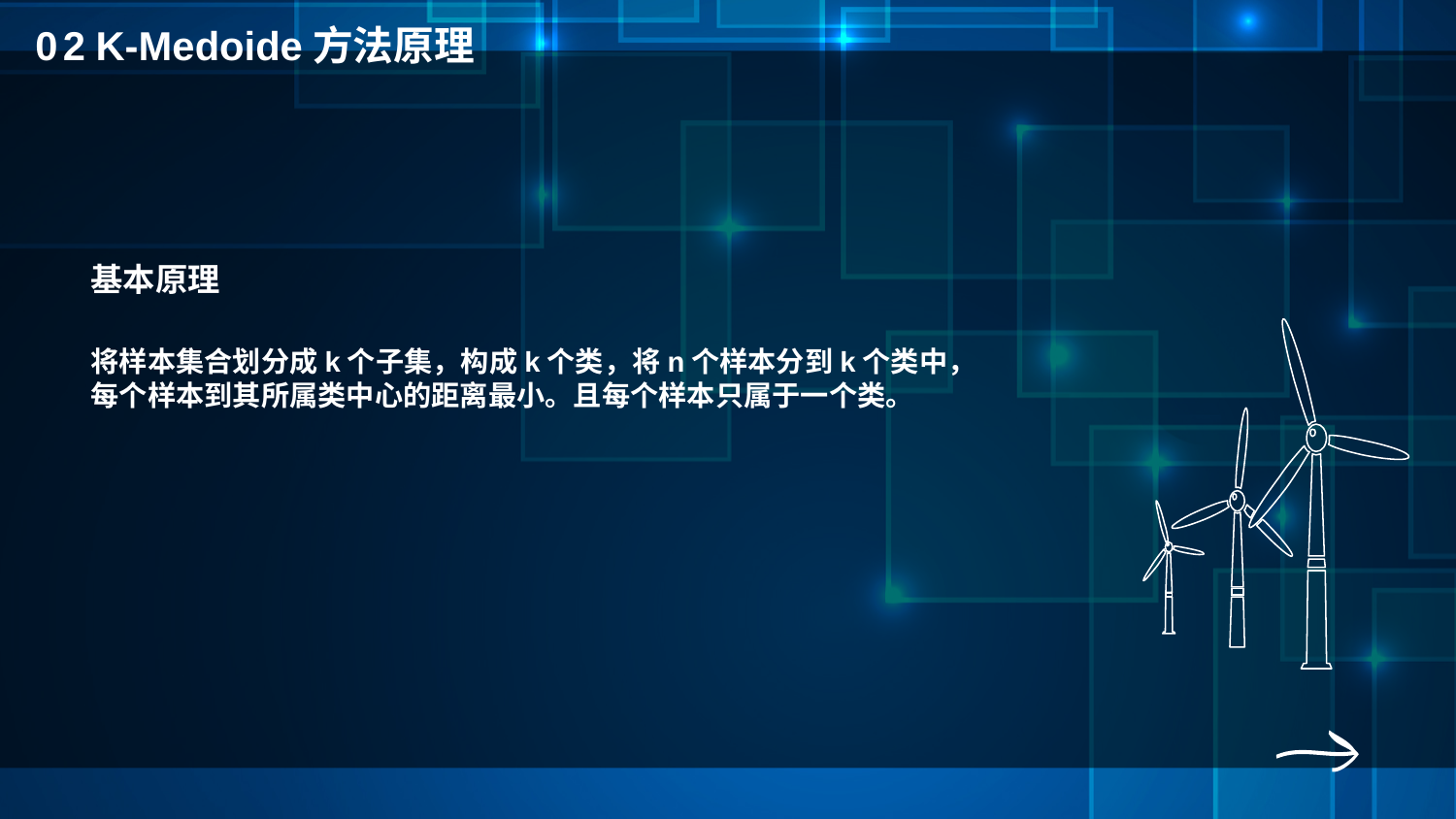

0 2  K-Medoide方法原理
基本原理
将样本集合划分成k个子集，构成k个类，将n个样本分到k个类中，每个样本到其所属类中心的距离最小。且每个样本只属于一个类。